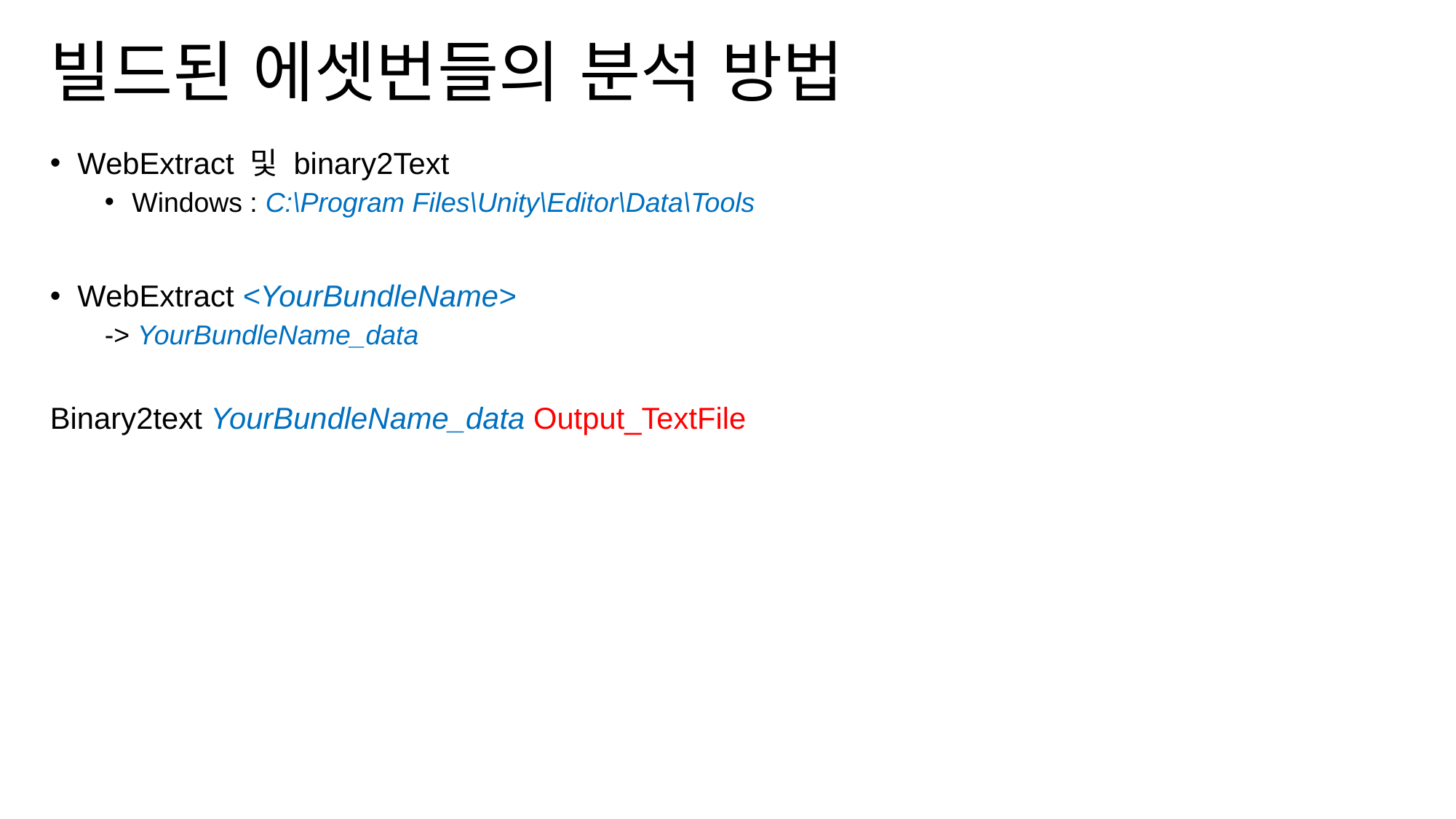

# 빌드된 에셋번들의 분석 방법
WebExtract 및 binary2Text
Windows : C:\Program Files\Unity\Editor\Data\Tools

WebExtract <YourBundleName>
-> YourBundleName_data

Binary2text YourBundleName_data Output_TextFile